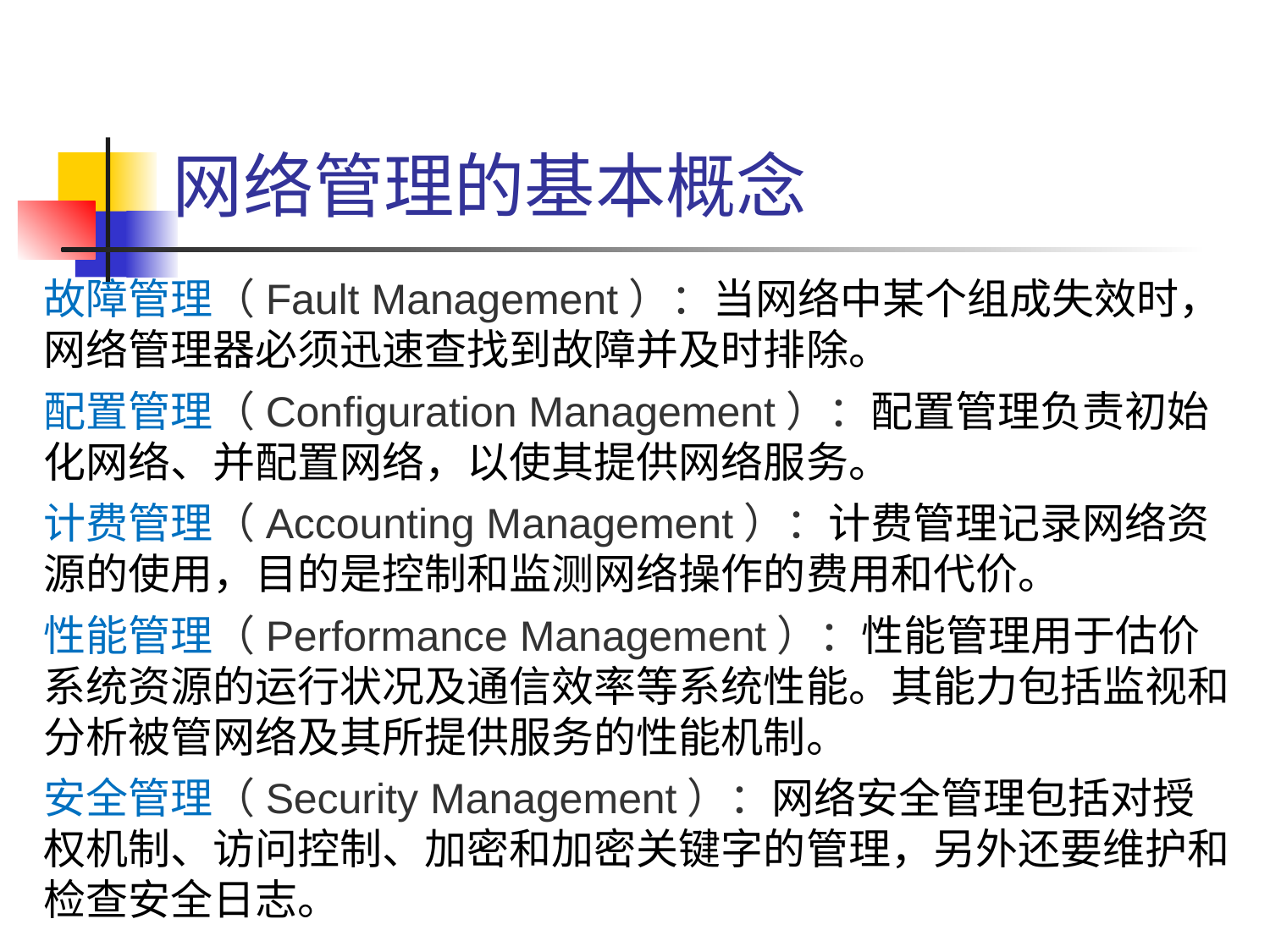

# 网络管理的基本概念
故障管理（Fault Management）：当网络中某个组成失效时，网络管理器必须迅速查找到故障并及时排除。
配置管理（Configuration Management）：配置管理负责初始化网络、并配置网络，以使其提供网络服务。
计费管理（Accounting Management）：计费管理记录网络资源的使用，目的是控制和监测网络操作的费用和代价。
性能管理（Performance Management）：性能管理用于估价系统资源的运行状况及通信效率等系统性能。其能力包括监视和分析被管网络及其所提供服务的性能机制。
安全管理（Security Management）：网络安全管理包括对授权机制、访问控制、加密和加密关键字的管理，另外还要维护和检查安全日志。